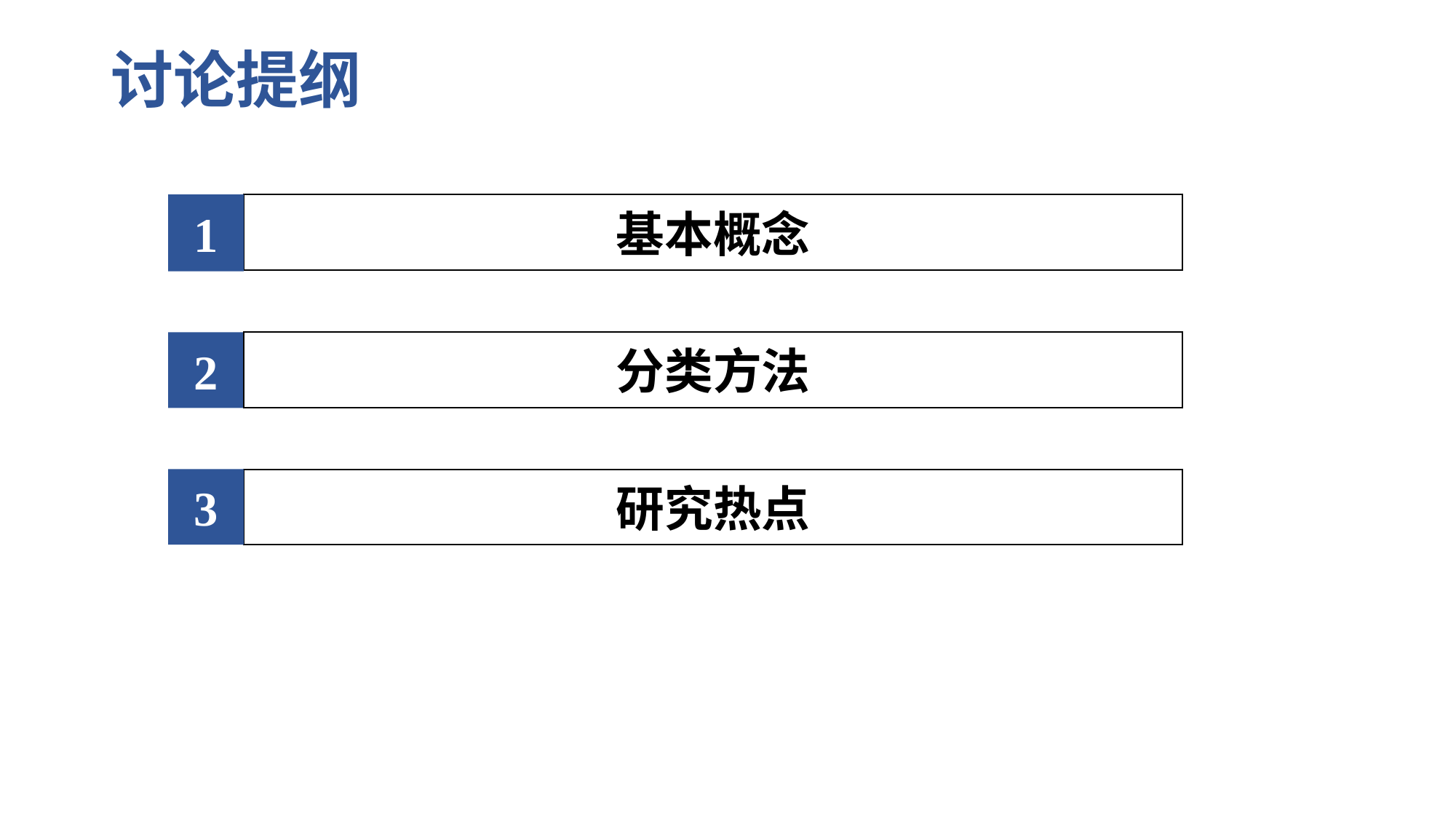

# 讨论提纲
1
基本概念

分类方法
2
3
研究热点